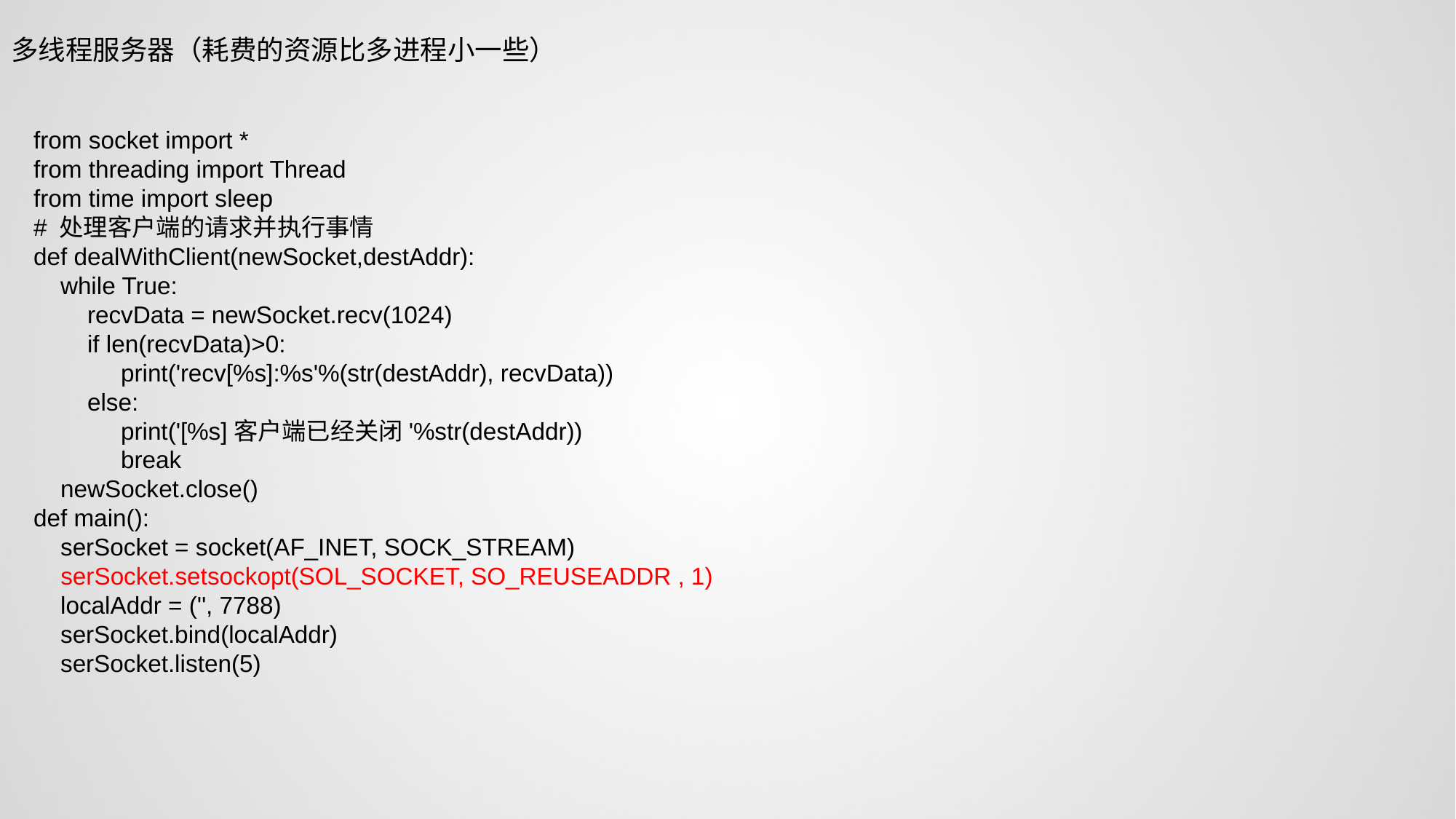

多线程服务器（耗费的资源比多进程小一些）
from socket import *
from threading import Thread
from time import sleep
# 处理客户端的请求并执⾏事情
def dealWithClient(newSocket,destAddr):
    while True:
        recvData = newSocket.recv(1024)
        if len(recvData)>0:
             print('recv[%s]:%s'%(str(destAddr), recvData))
        else:
             print('[%s]客户端已经关闭'%str(destAddr))
             break
    newSocket.close()
def main():
    serSocket = socket(AF_INET, SOCK_STREAM)
    serSocket.setsockopt(SOL_SOCKET, SO_REUSEADDR , 1)
    localAddr = ('', 7788)
    serSocket.bind(localAddr)
    serSocket.listen(5)